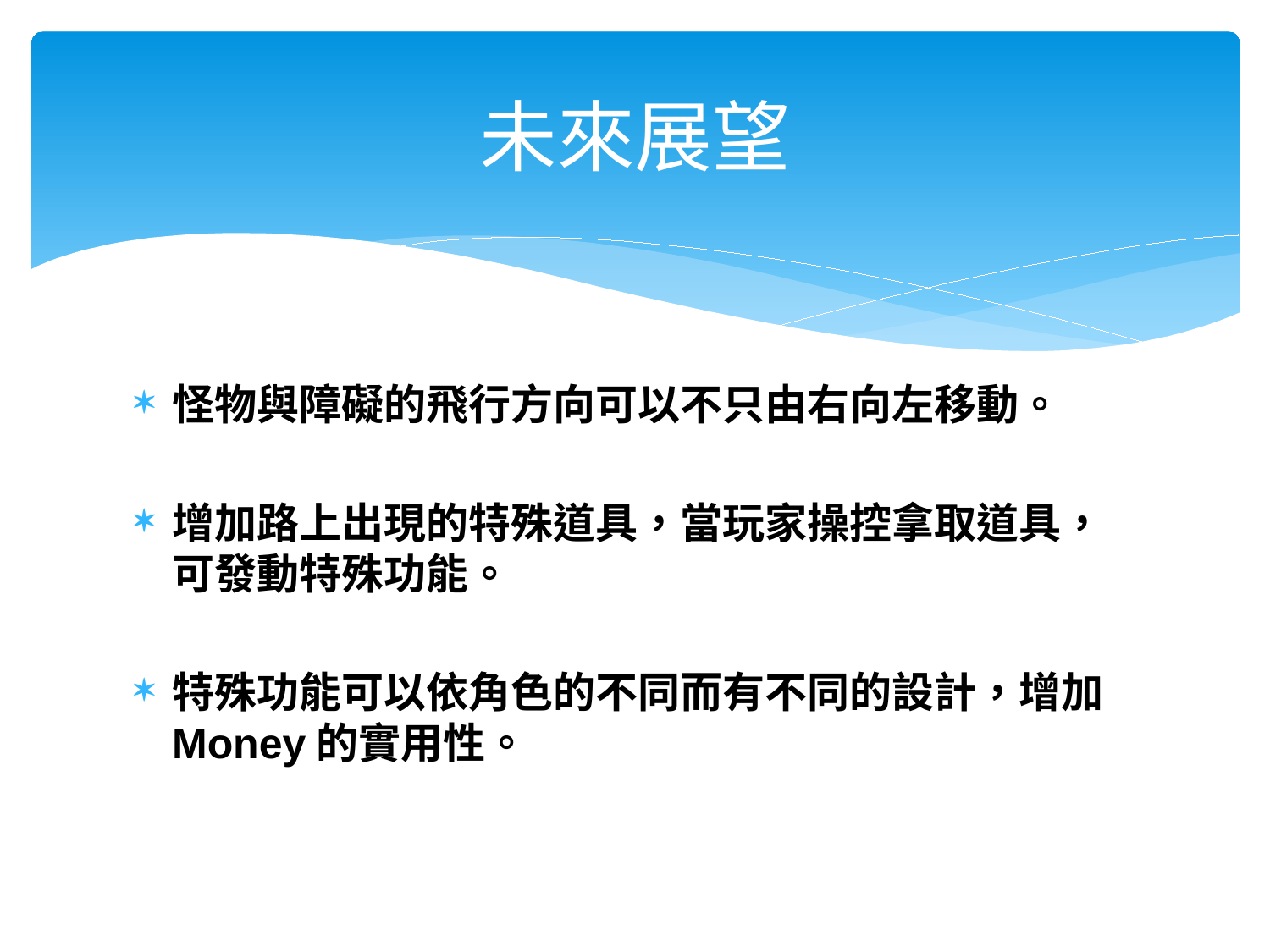

# 未來展望
怪物與障礙的飛行方向可以不只由右向左移動。

增加路上出現的特殊道具，當玩家操控拿取道具，可發動特殊功能。

特殊功能可以依角色的不同而有不同的設計，增加Money的實用性。